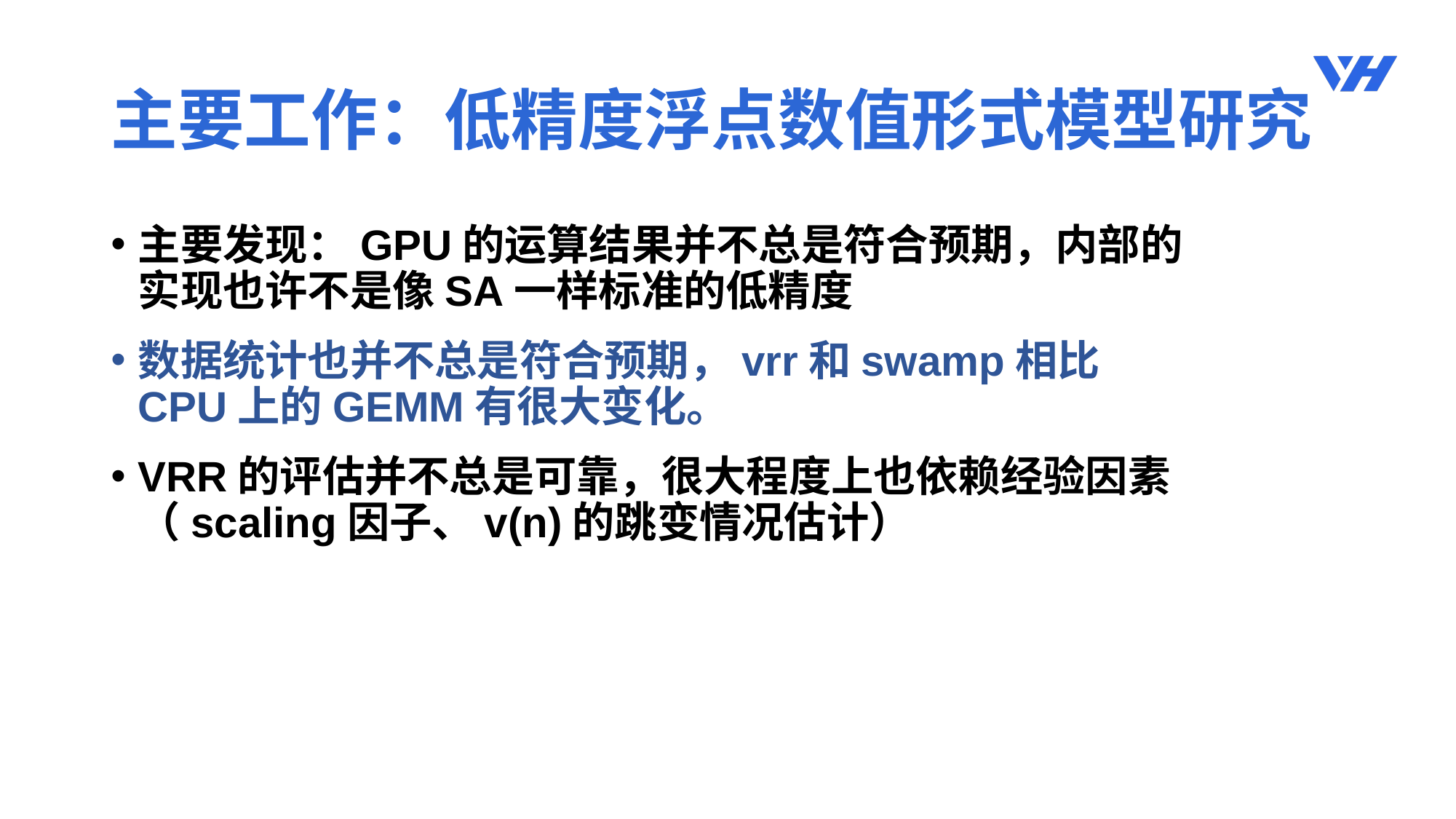

# 主要工作：低精度浮点数值形式模型研究
主要发现：GPU的运算结果并不总是符合预期，内部的实现也许不是像SA一样标准的低精度
数据统计也并不总是符合预期，vrr和swamp相比CPU上的GEMM有很大变化。
VRR的评估并不总是可靠，很大程度上也依赖经验因素（scaling因子、v(n)的跳变情况估计）